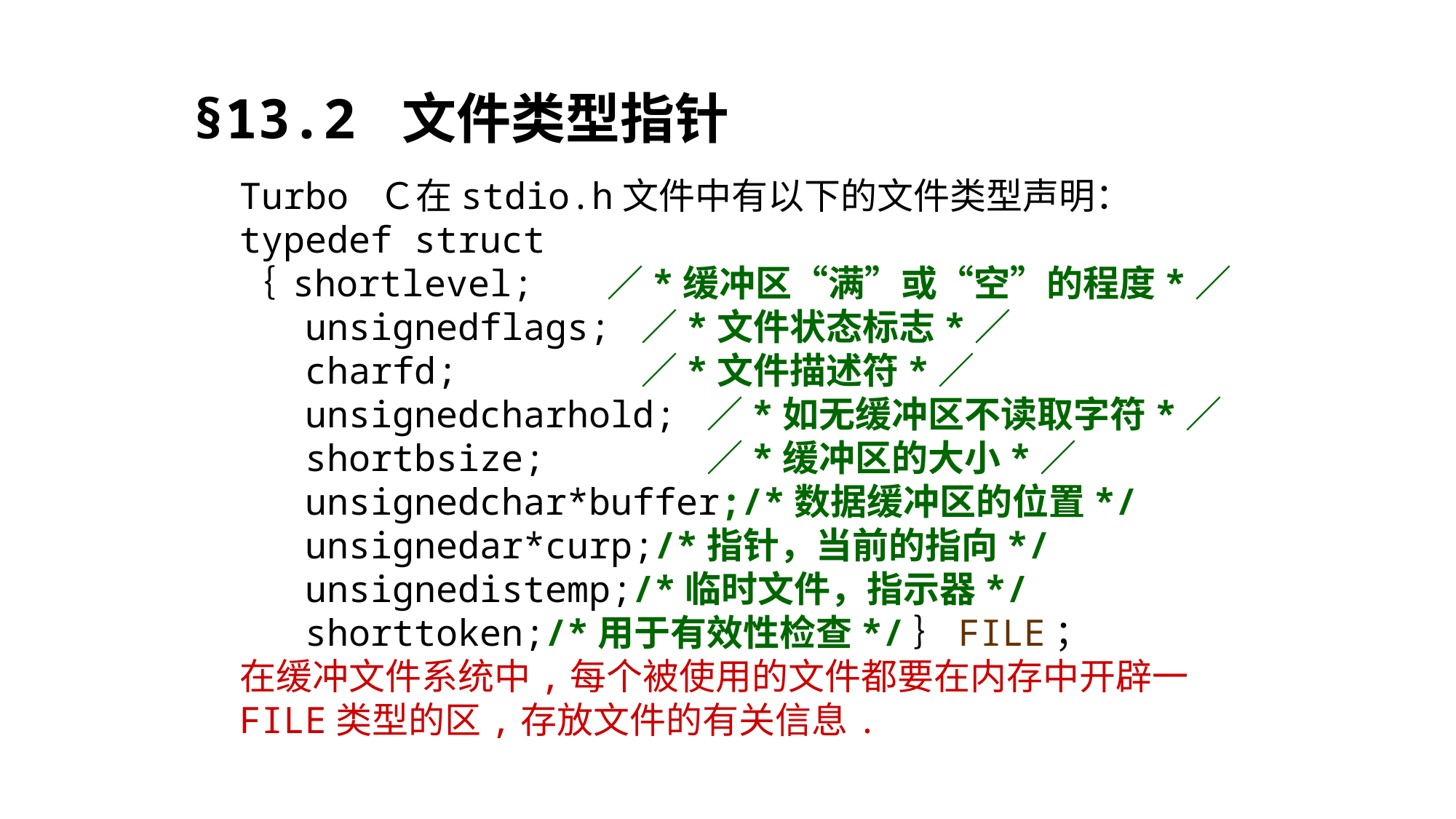

§13.2 文件类型指针
Turbo Ｃ在stdio.h文件中有以下的文件类型声明：
typedef struct
｛ shortlevel;   ／*缓冲区“满”或“空”的程度*／
   unsignedflags; ／*文件状态标志*／
   charfd;        ／*文件描述符*／
   unsignedcharhold; ／*如无缓冲区不读取字符*／
   shortbsize;       ／*缓冲区的大小*／
   unsignedchar*buffer;/*数据缓冲区的位置*/
   unsignedar*curp;/*指针，当前的指向*/
   unsignedistemp;/*临时文件，指示器*/
   shorttoken;/*用于有效性检查*/｝FILE；
在缓冲文件系统中,每个被使用的文件都要在内存中开辟一
FILE类型的区,存放文件的有关信息.